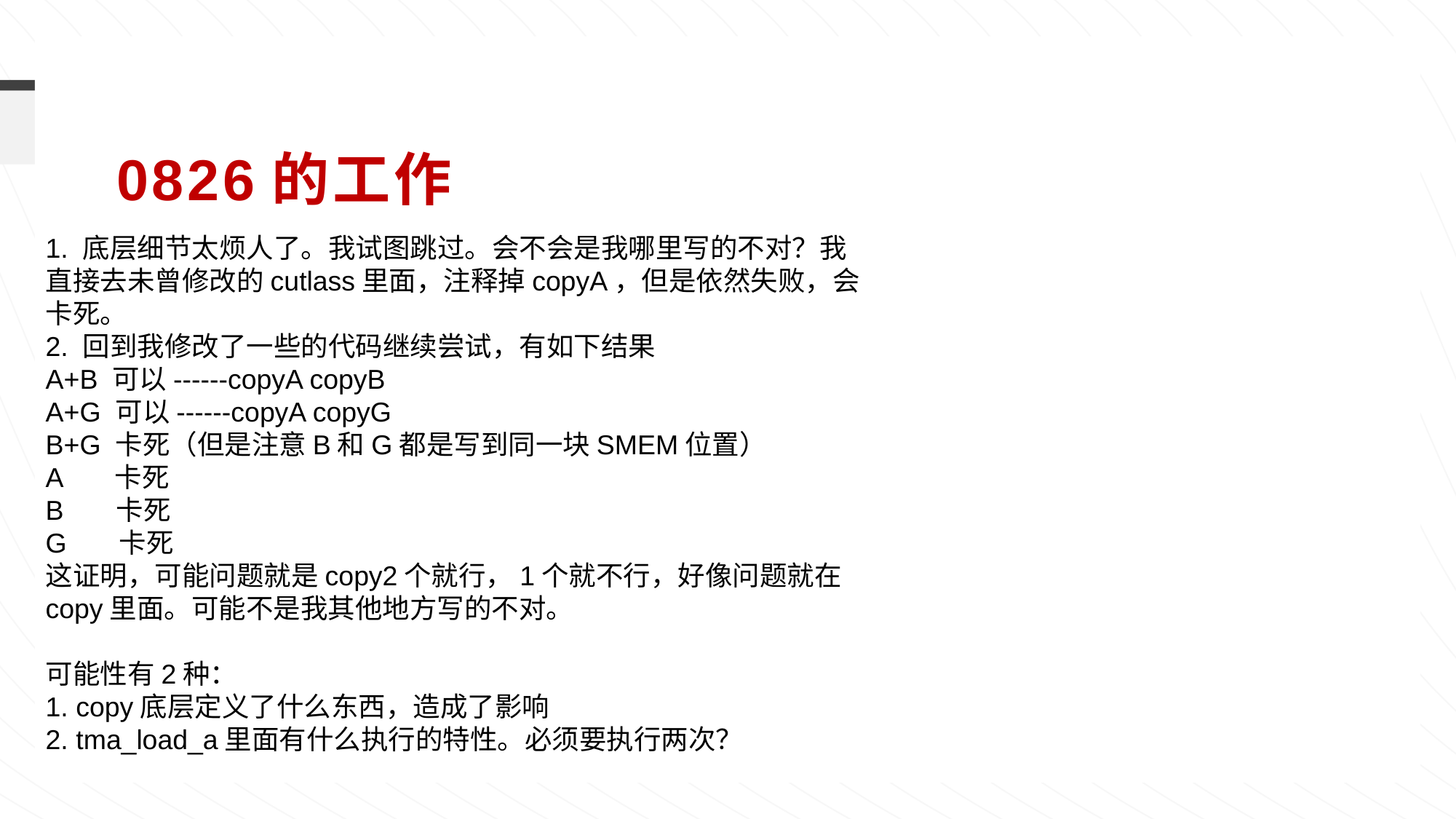

0826的工作
1. 底层细节太烦人了。我试图跳过。会不会是我哪里写的不对？我直接去未曾修改的cutlass里面，注释掉copyA，但是依然失败，会卡死。
2. 回到我修改了一些的代码继续尝试，有如下结果
A+B 可以------copyA copyB
A+G 可以------copyA copyG
B+G 卡死（但是注意B和G都是写到同一块SMEM位置）
A      卡死
B      卡死
G      卡死
这证明，可能问题就是copy2个就行，1个就不行，好像问题就在copy里面。可能不是我其他地方写的不对。

可能性有2种：
1. copy底层定义了什么东西，造成了影响
2. tma_load_a里面有什么执行的特性。必须要执行两次？